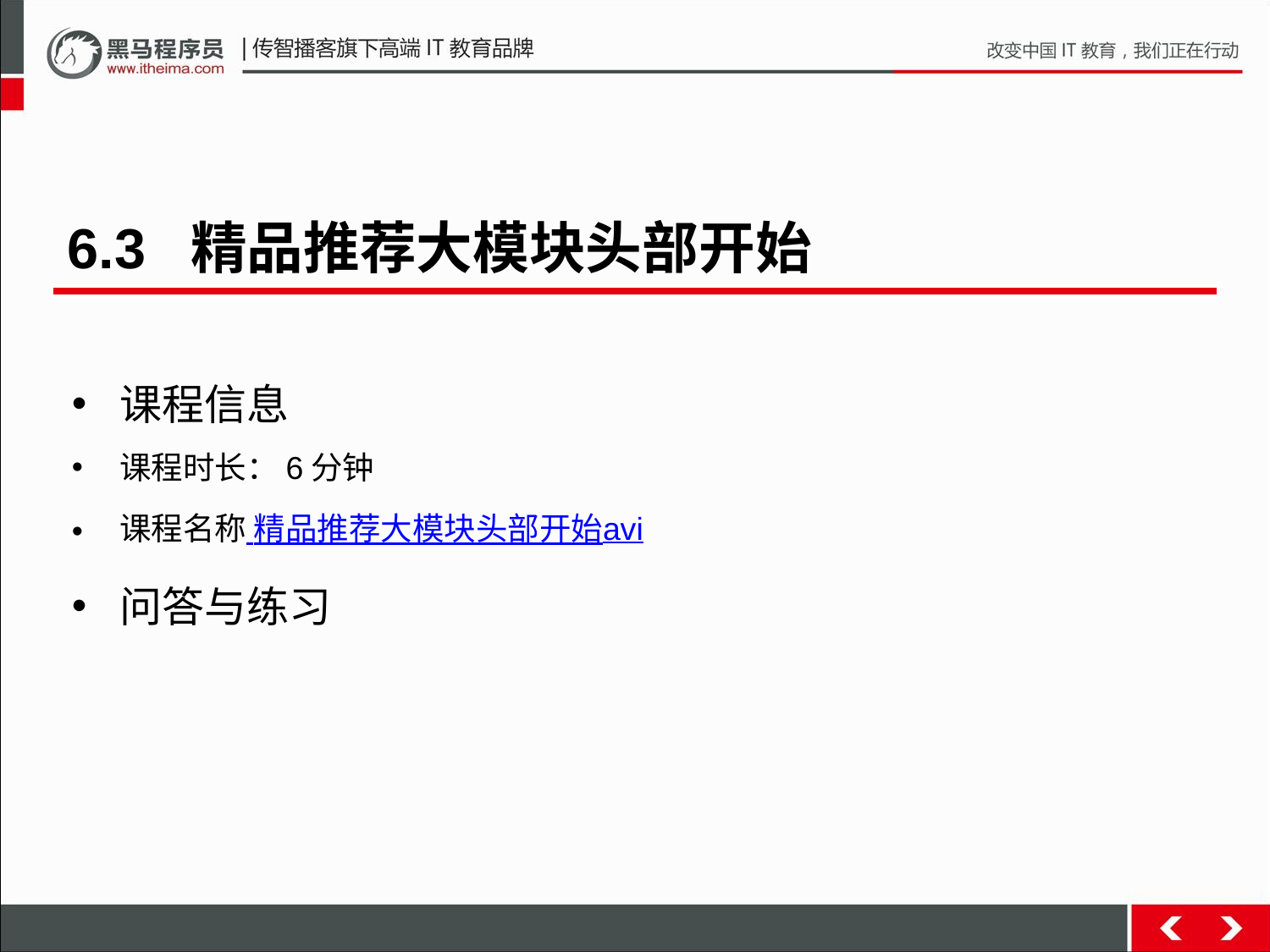

6.3  精品推荐大模块头部开始
课程信息
课程时长：6分钟
课程名称 精品推荐大模块头部开始avi
问答与练习